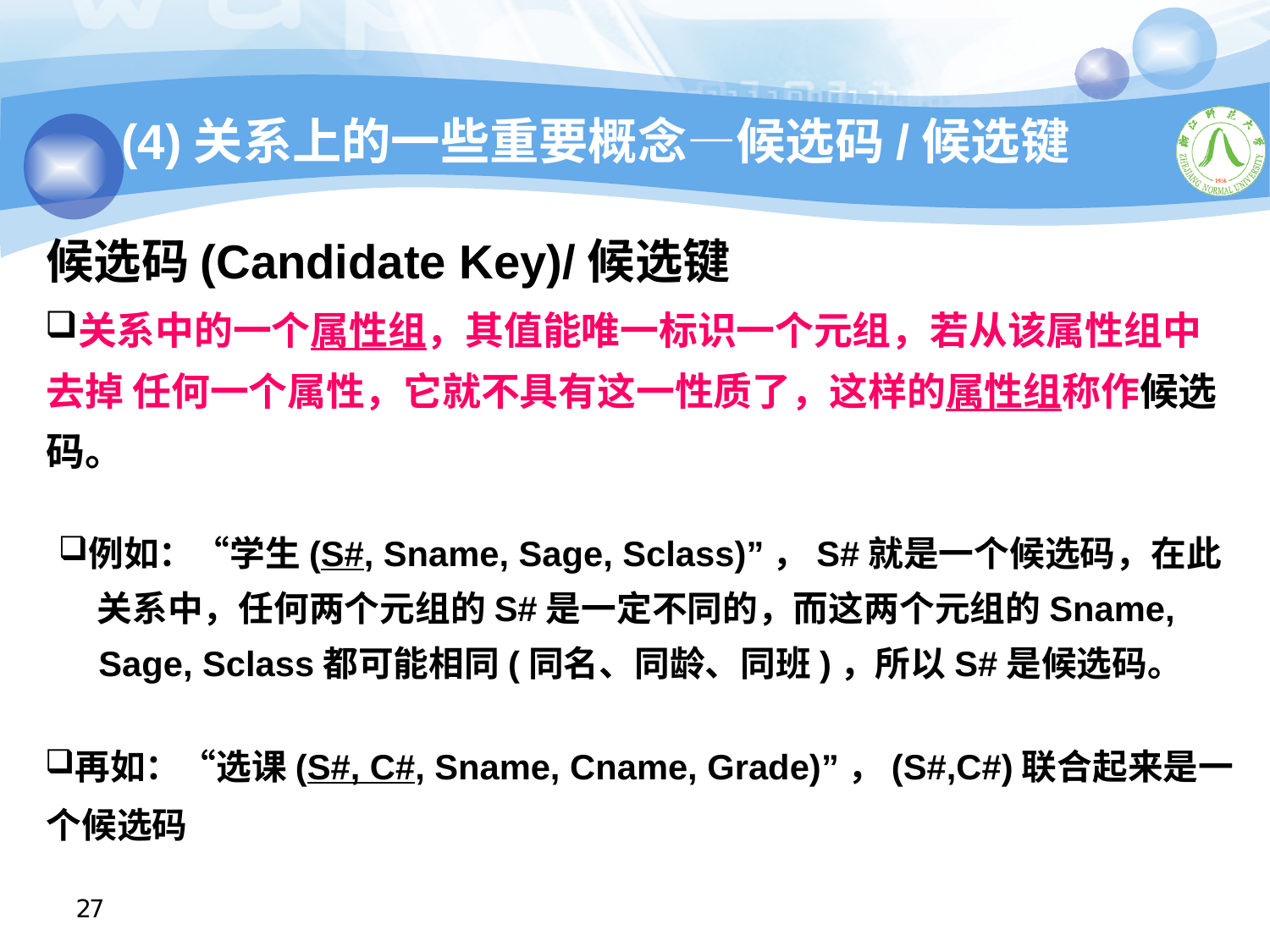

# (4)关系上的一些重要概念—候选码/候选键
候选码(Candidate Key)/候选键
关系中的一个属性组，其值能唯一标识一个元组，若从该属性组中去掉 任何一个属性，它就不具有这一性质了，这样的属性组称作候选码。

例如：“学生(S#, Sname, Sage, Sclass)”，S#就是一个候选码，在此 关系中，任何两个元组的S#是一定不同的，而这两个元组的Sname,  Sage, Sclass都可能相同(同名、同龄、同班)，所以S#是候选码。

再如：“选课(S#, C#, Sname, Cname, Grade)”，(S#,C#)联合起来是一 个候选码
27